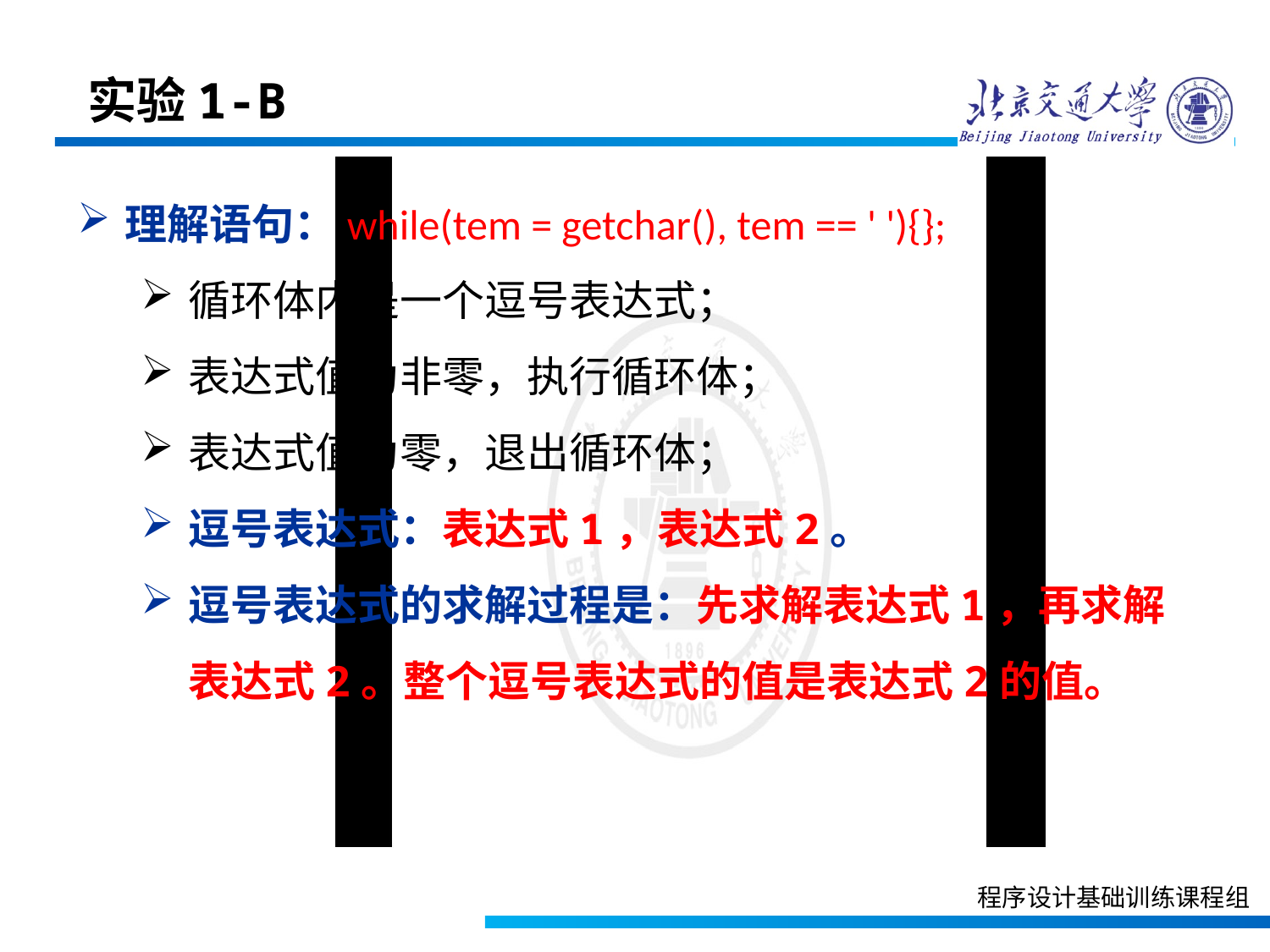

实验1-B
理解语句：while(tem = getchar(), tem == ' '){};
循环体内是一个逗号表达式；
表达式值为非零，执行循环体；
表达式值为零，退出循环体；
逗号表达式：表达式1，表达式2。
逗号表达式的求解过程是：先求解表达式1，再求解表达式2。整个逗号表达式的值是表达式2的值。
程序设计基础训练课程组